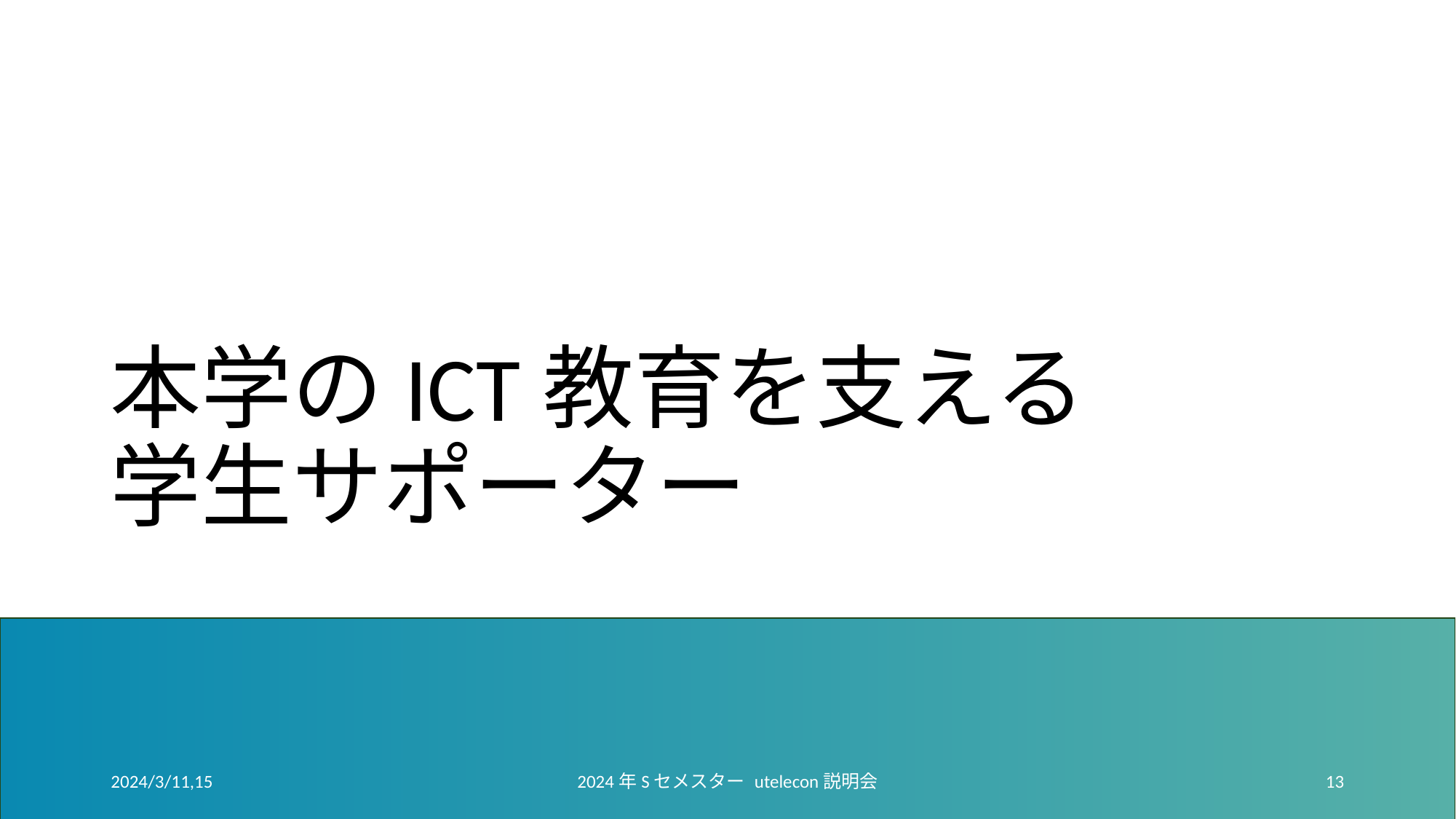

# 本学のICT教育を支える 学生サポーター

2024/3/11,15
2024年Sセメスター utelecon説明会
13